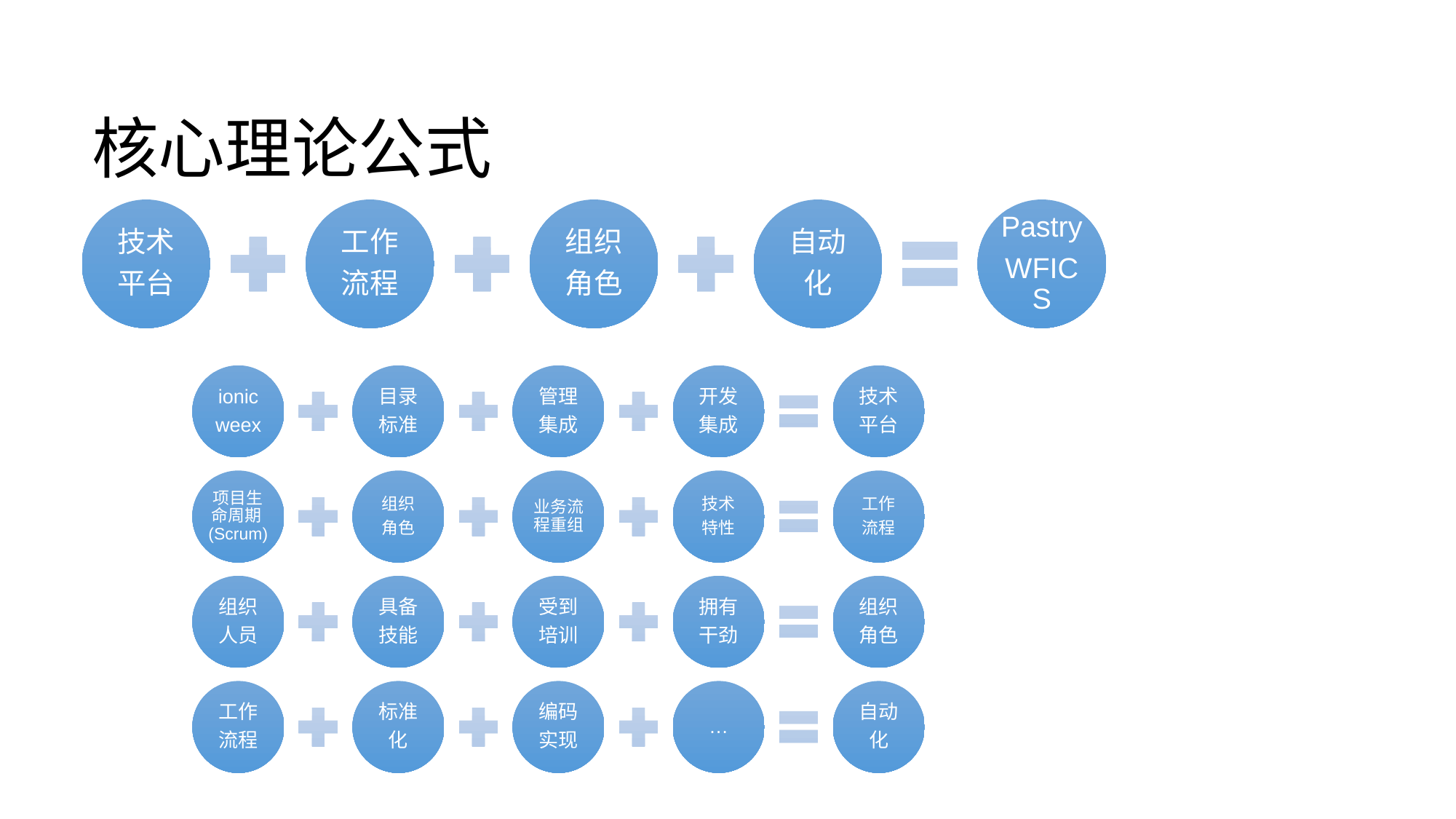

# 核心理论公式
技术
平台

工作
流程

组织
角色

自动
化

Pastry
WFICS
ionic
weex

目录
标准

管理
集成

开发
集成

技术
平台
项目生命周期(Scrum)

组织
角色

业务流程重组

技术
特性

工作
流程
组织
人员

具备
技能

受到
培训

拥有
干劲

组织
角色
工作
流程

标准
化

编码
实现

…

自动
化